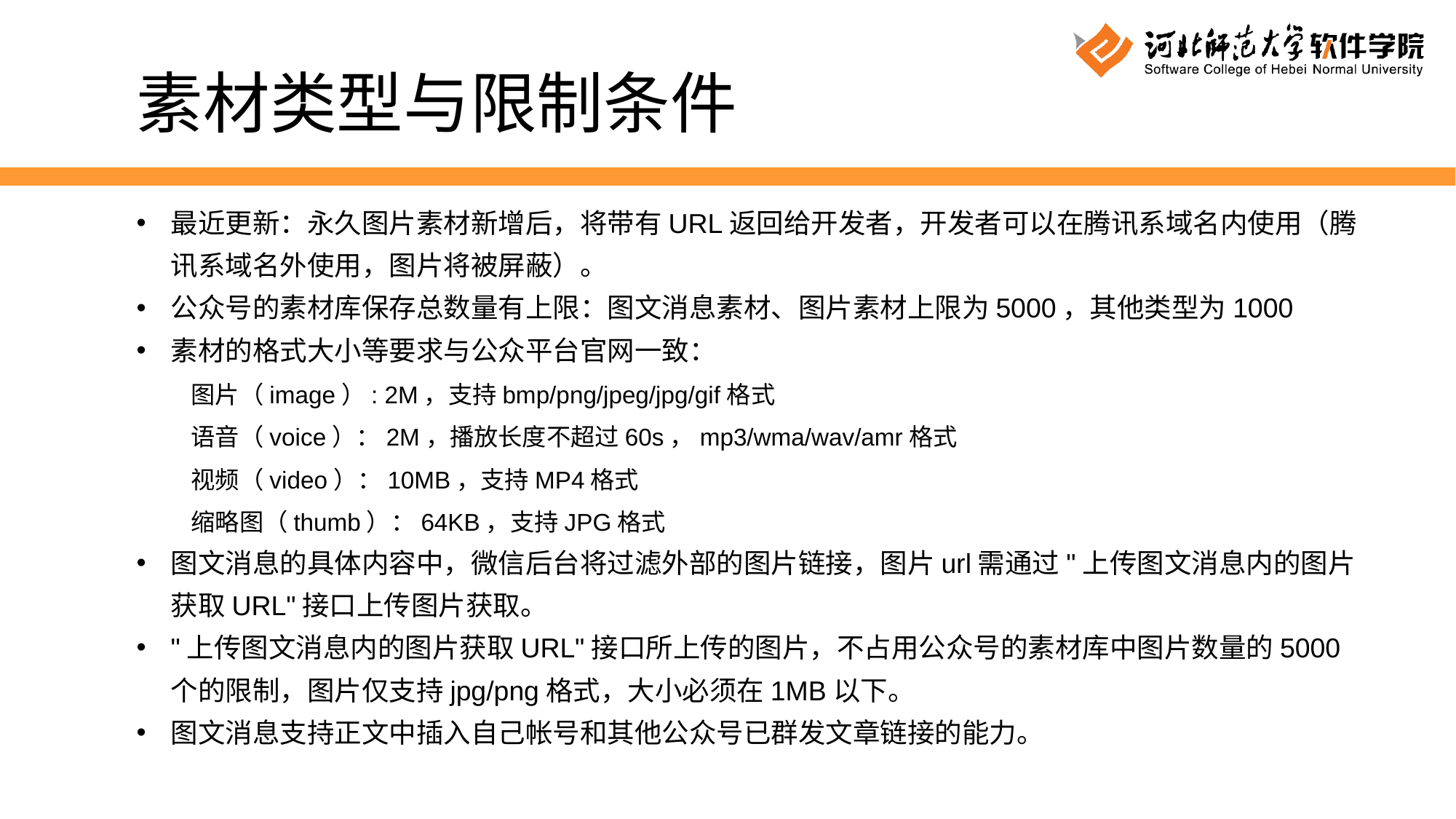

素材类型与限制条件
最近更新：永久图片素材新增后，将带有URL返回给开发者，开发者可以在腾讯系域名内使用（腾讯系域名外使用，图片将被屏蔽）。
公众号的素材库保存总数量有上限：图文消息素材、图片素材上限为5000，其他类型为1000
素材的格式大小等要求与公众平台官网一致：
图片（image）: 2M，支持bmp/png/jpeg/jpg/gif格式
语音（voice）：2M，播放长度不超过60s，mp3/wma/wav/amr格式
视频（video）：10MB，支持MP4格式
缩略图（thumb）：64KB，支持JPG格式
图文消息的具体内容中，微信后台将过滤外部的图片链接，图片url需通过"上传图文消息内的图片获取URL"接口上传图片获取。
"上传图文消息内的图片获取URL"接口所上传的图片，不占用公众号的素材库中图片数量的5000个的限制，图片仅支持jpg/png格式，大小必须在1MB以下。
图文消息支持正文中插入自己帐号和其他公众号已群发文章链接的能力。